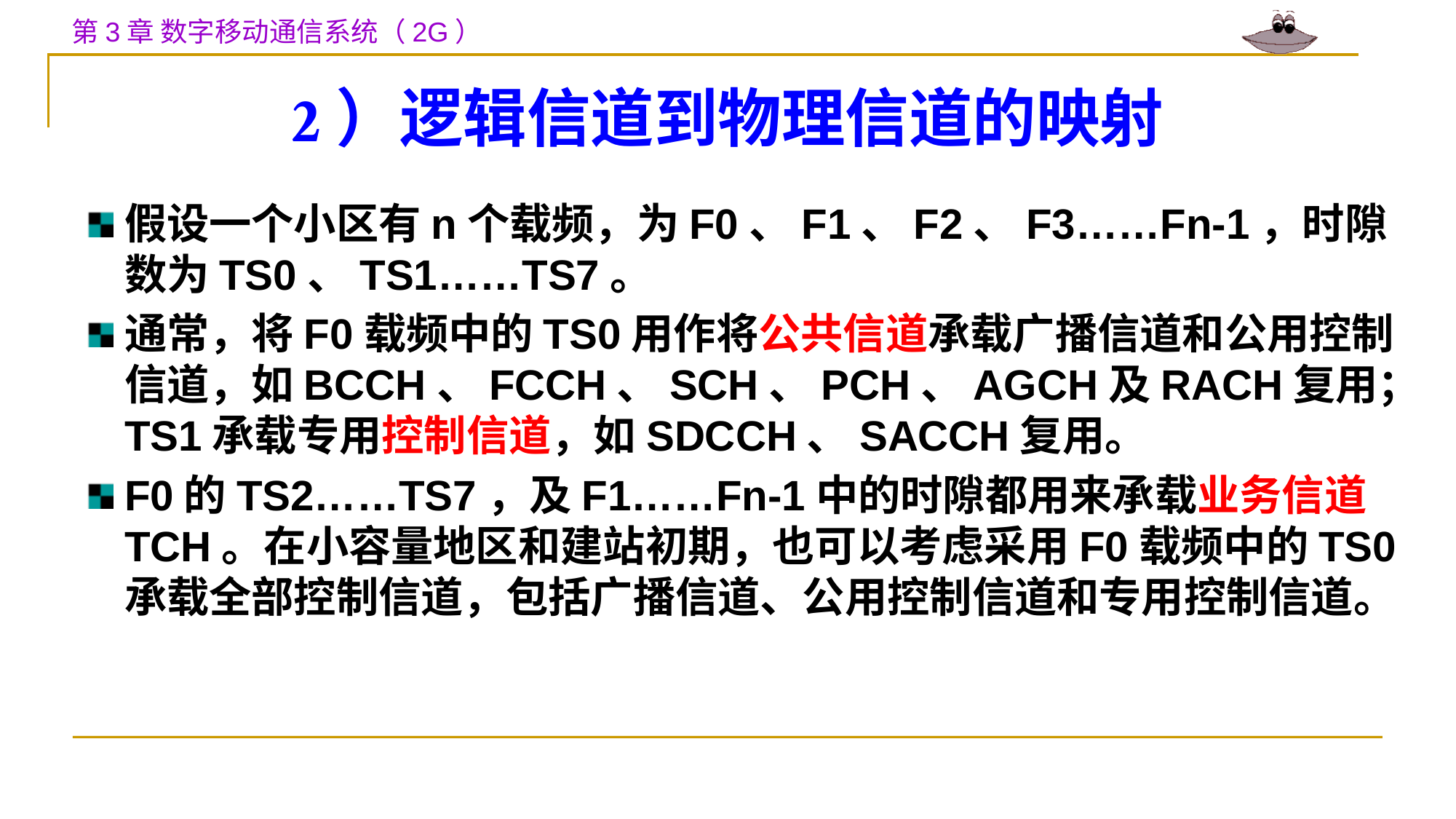

# 2）逻辑信道到物理信道的映射
假设一个小区有n个载频，为F0、F1、F2、F3……Fn-1，时隙数为TS0、TS1……TS7。
通常，将F0载频中的TS0用作将公共信道承载广播信道和公用控制信道，如BCCH、FCCH、SCH、PCH、AGCH及RACH复用；TS1承载专用控制信道，如SDCCH、SACCH复用。
F0的TS2……TS7，及F1……Fn-1中的时隙都用来承载业务信道TCH。在小容量地区和建站初期，也可以考虑采用F0载频中的TS0承载全部控制信道，包括广播信道、公用控制信道和专用控制信道。